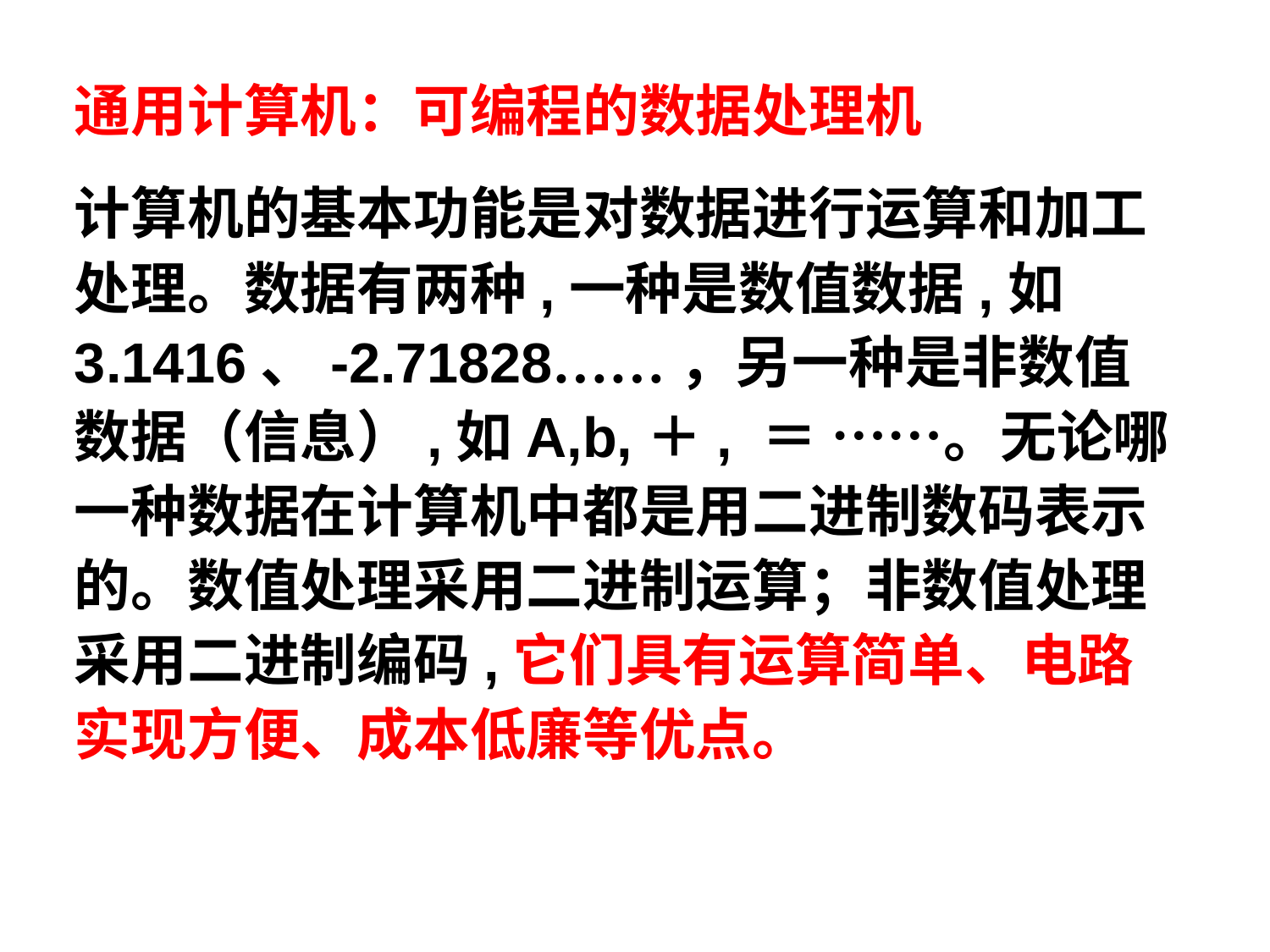

通用计算机：可编程的数据处理机
计算机的基本功能是对数据进行运算和加工处理。数据有两种,一种是数值数据,如3.1416、-2.71828……，另一种是非数值数据（信息）,如A,b,＋, ＝ ……。无论哪一种数据在计算机中都是用二进制数码表示的。数值处理采用二进制运算；非数值处理采用二进制编码,它们具有运算简单、电路实现方便、成本低廉等优点。